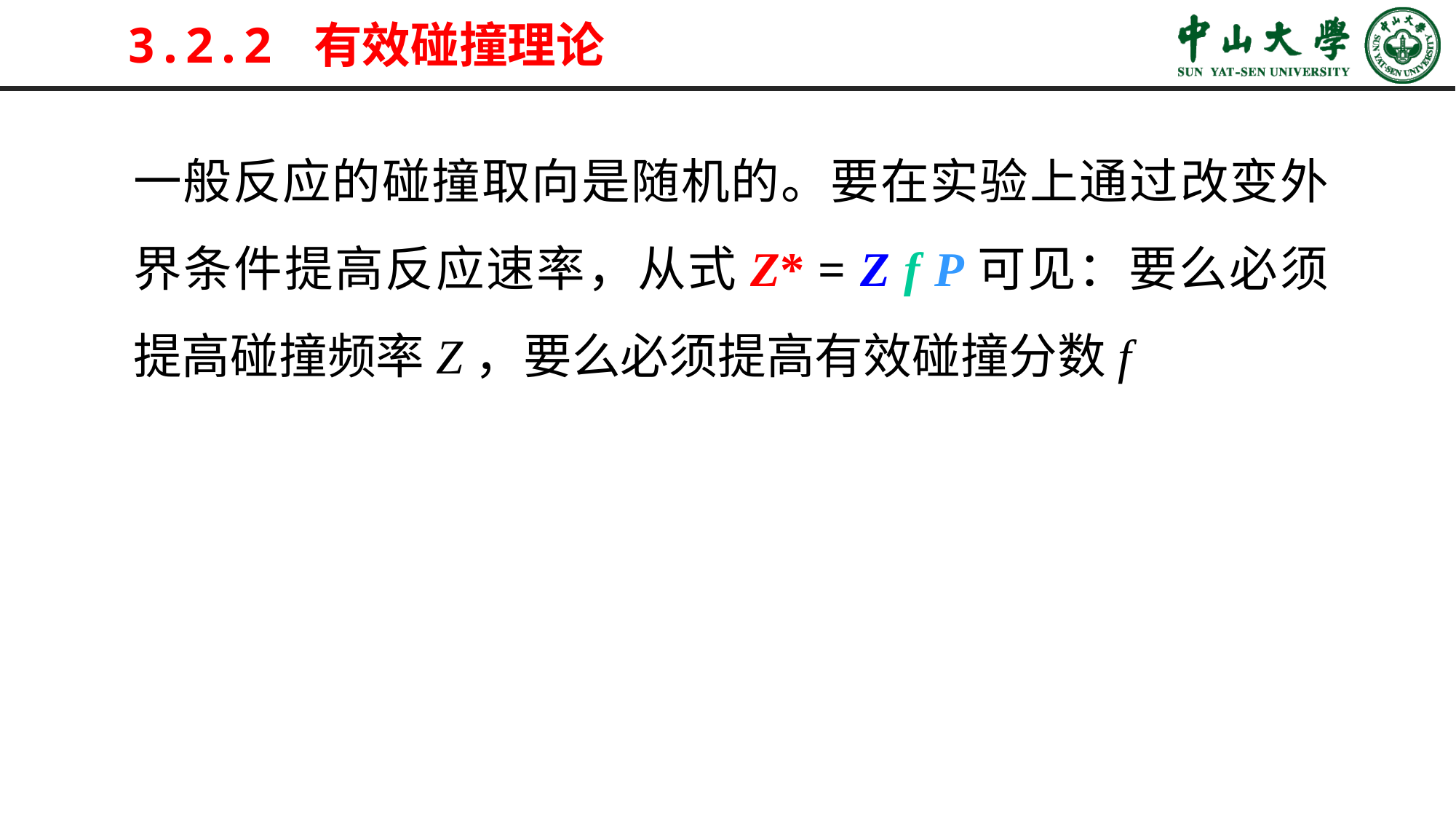

# 3.2.2 有效碰撞理论
一般反应的碰撞取向是随机的。要在实验上通过改变外界条件提高反应速率，从式Z* = Z f P可见：要么必须提高碰撞频率Z，要么必须提高有效碰撞分数f